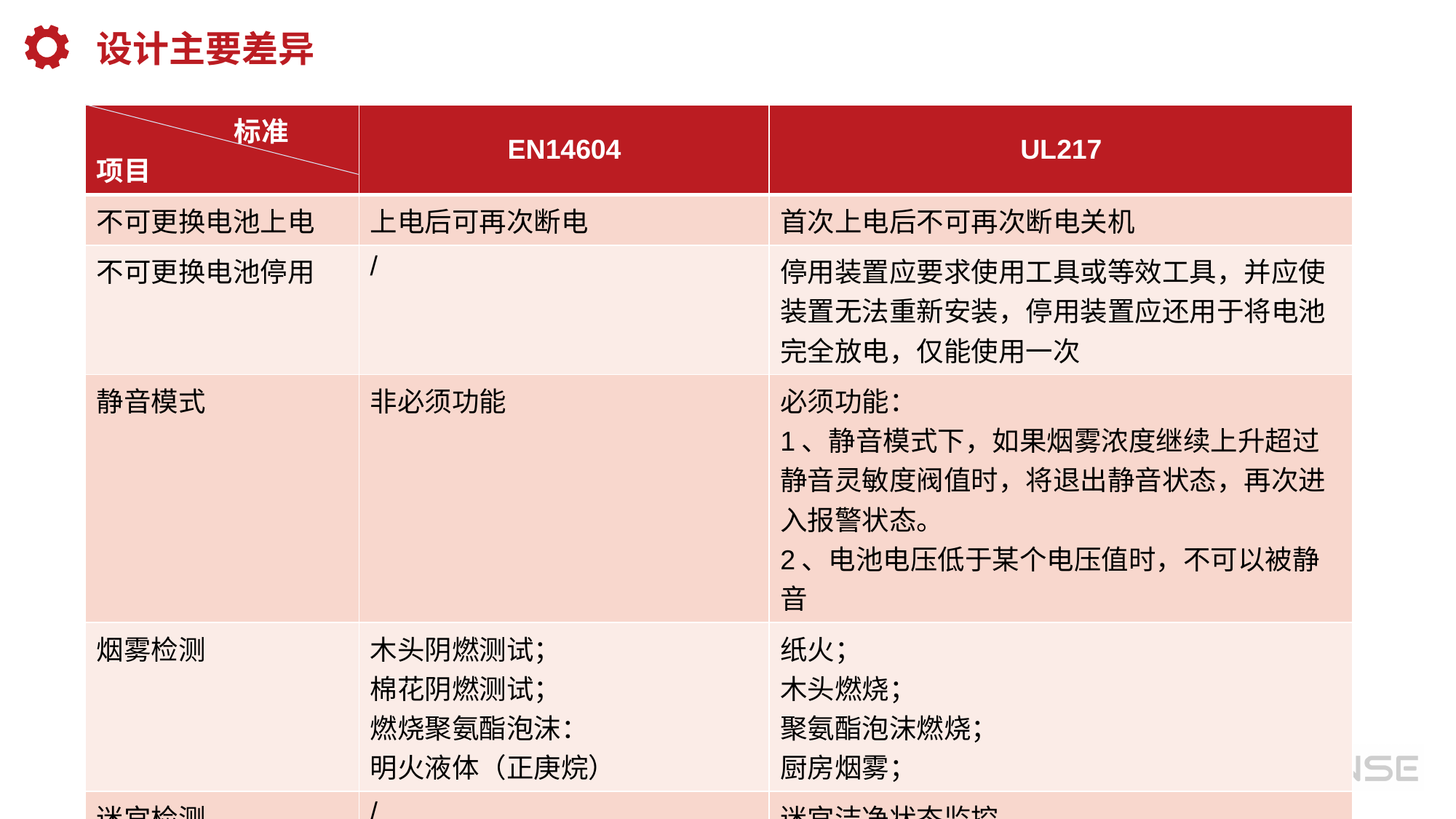

设计主要差异
| 标准 项目 | EN14604 | UL217 |
| --- | --- | --- |
| 不可更换电池上电 | 上电后可再次断电 | 首次上电后不可再次断电关机 |
| 不可更换电池停用 | / | 停用装置应要求使用工具或等效工具，并应使装置无法重新安装，停用装置应还用于将电池完全放电，仅能使用一次 |
| 静音模式 | 非必须功能 | 必须功能： 1、静音模式下，如果烟雾浓度继续上升超过静音灵敏度阀值时，将退出静音状态，再次进入报警状态。 2、电池电压低于某个电压值时，不可以被静音 |
| 烟雾检测 | 木头阴燃测试； 棉花阴燃测试； 燃烧聚氨酯泡沫： 明火液体（正庚烷） | 纸火； 木头燃烧； 聚氨酯泡沫燃烧； 厨房烟雾； |
| 迷宫检测 | / | 迷宫洁净状态监控 |